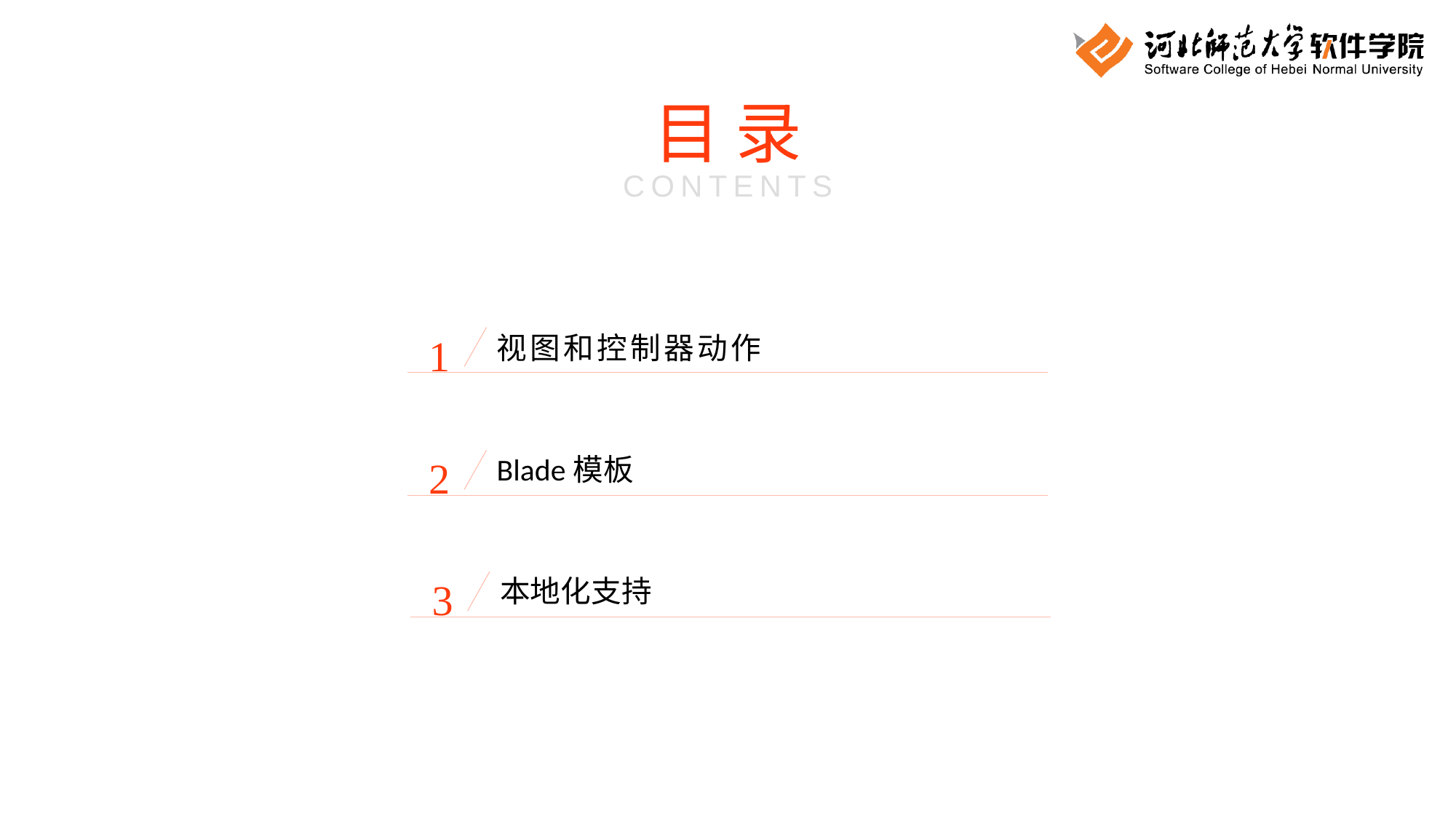

目 录
CONTENTS
1
视图和控制器动作
2
Blade模板
3
本地化支持